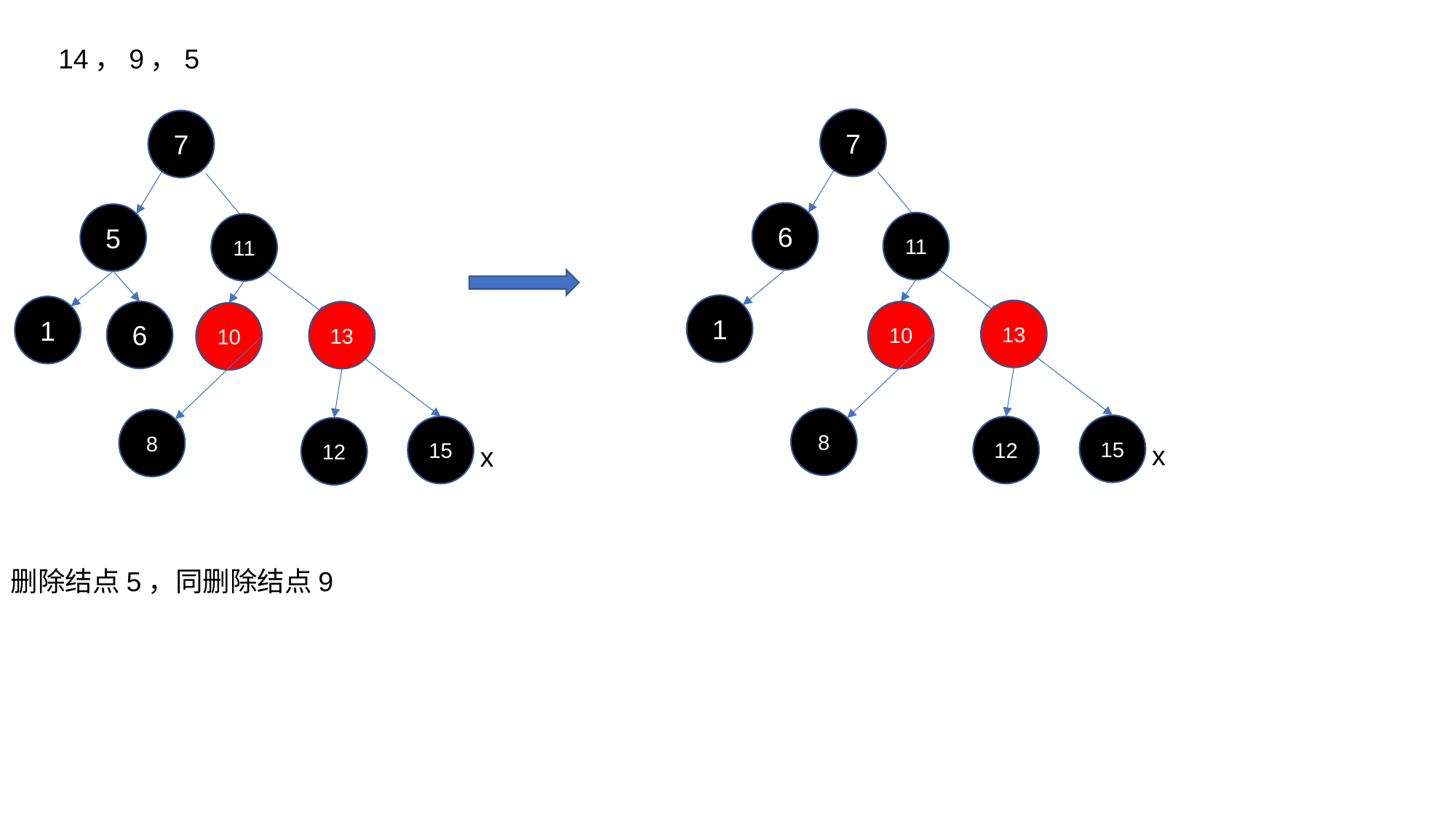

14，9，5
7
7
6
5
11
11

1
1
13
6
10
13
10
8
8
15
15
12
12
x
x
删除结点5，同删除结点9